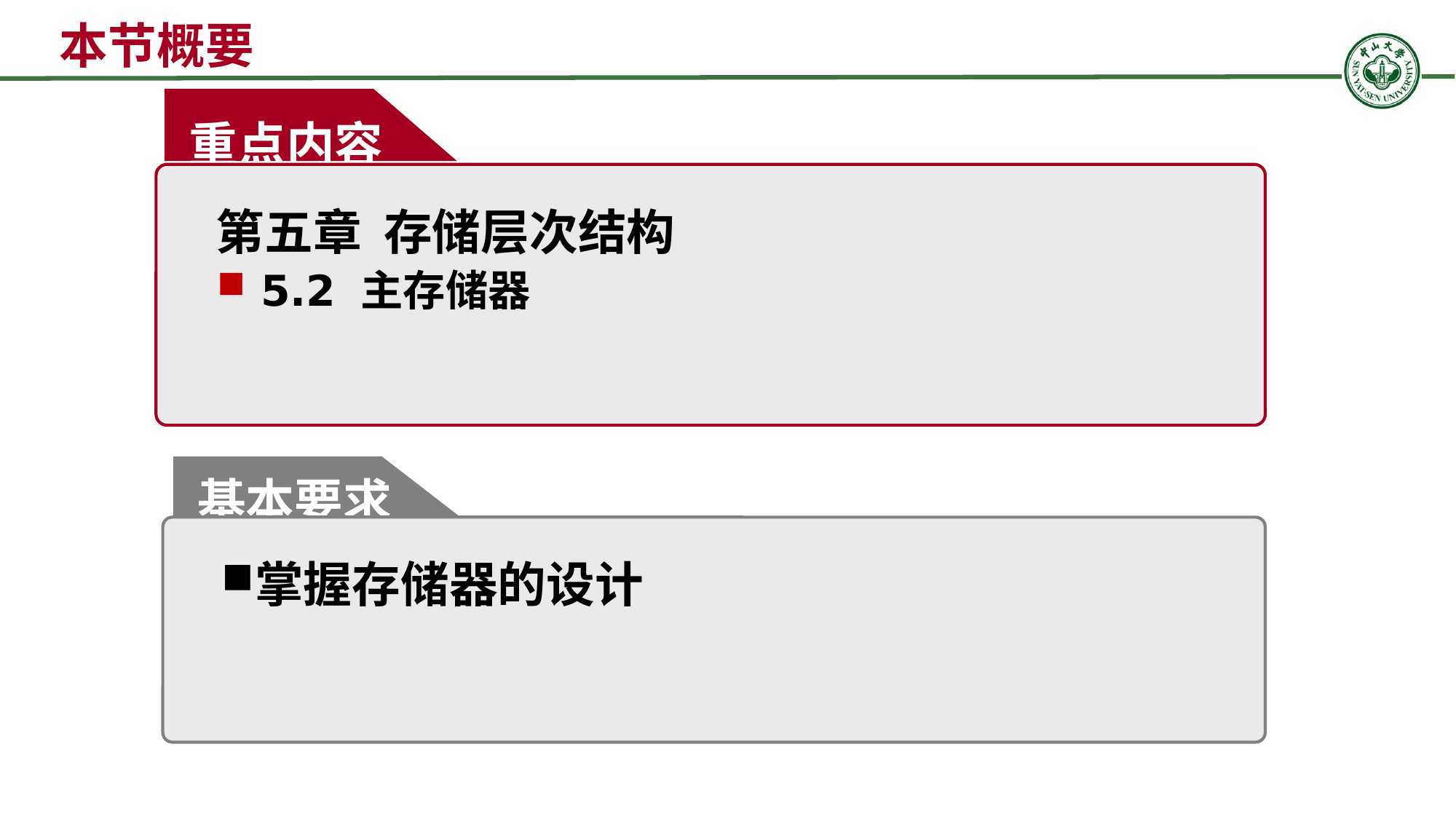

本节概要
重点内容

 5.2 主存储器

第五章  存储层次结构
基本要求

掌握存储器的设计